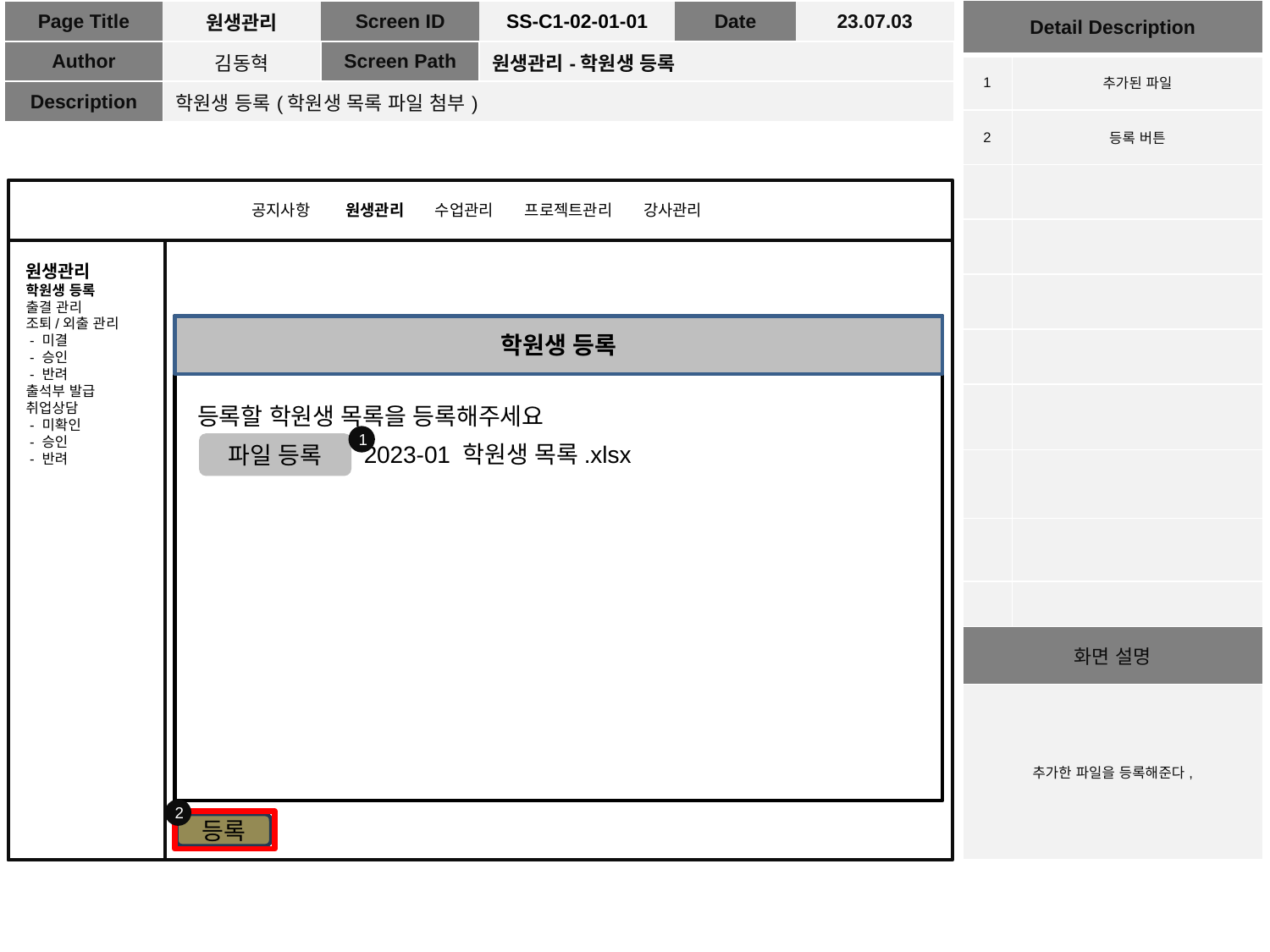

| Detail Description |  |
| --- | --- |
| 1 | 추가된 파일 |
| 2 | 등록 버튼 |
|  |  |
|  |  |
|  |  |
|  |  |
|  |  |
|  |  |
|  |  |
|  |  |
| 화면 설명 |  |
| 추가한 파일을 등록해준다, |  |
| Page Title | 원생관리 | Screen ID | SS-C1-02-01-01 | Date | 23.07.03 |
| --- | --- | --- | --- | --- | --- |
| Author | 김동혁 | Screen Path | 원생관리-학원생 등록 |  |  |
| Description | 학원생 등록(학원생 목록 파일 첨부) |  |  |  |  |

공지사항        원생관리       수업관리       프로젝트관리       강사관리

원생관리
학원생 등록
출결 관리
조퇴/외출 관리
 - 미결
 - 승인
 - 반려
출석부 발급
취업상담
 - 미확인
 - 승인
 - 반려

학원생 등록
등록할 학원생 목록을 등록해주세요
1
파일 등록
2023-01 학원생 목록.xlsx
2

등록